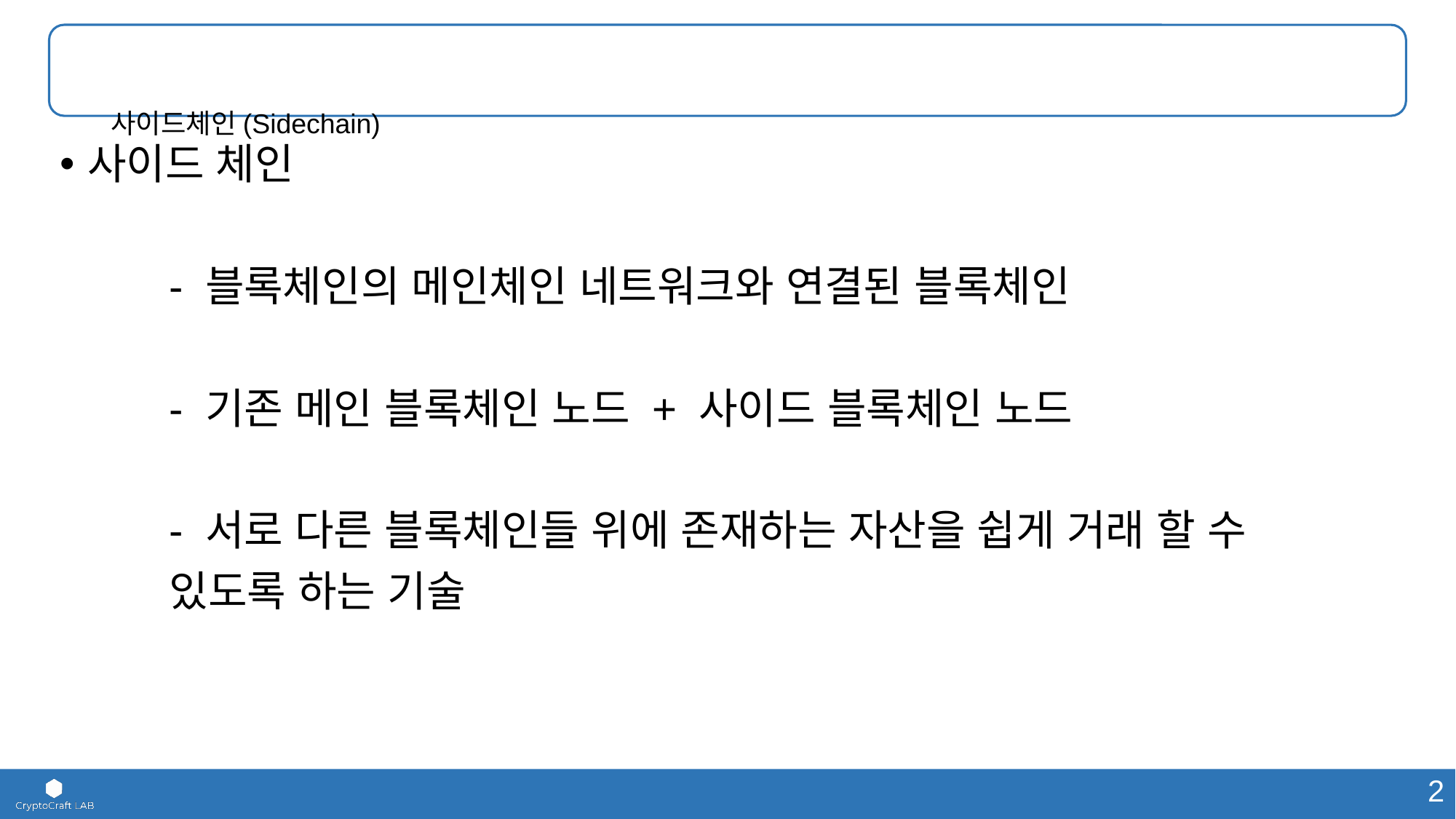

# 사이드체인(Sidechain)
사이드 체인

	- 블록체인의 메인체인 네트워크와 연결된 블록체인

	- 기존 메인 블록체인 노드 + 사이드 블록체인 노드

	- 서로 다른 블록체인들 위에 존재하는 자산을 쉽게 거래 할 수
	있도록 하는 기술